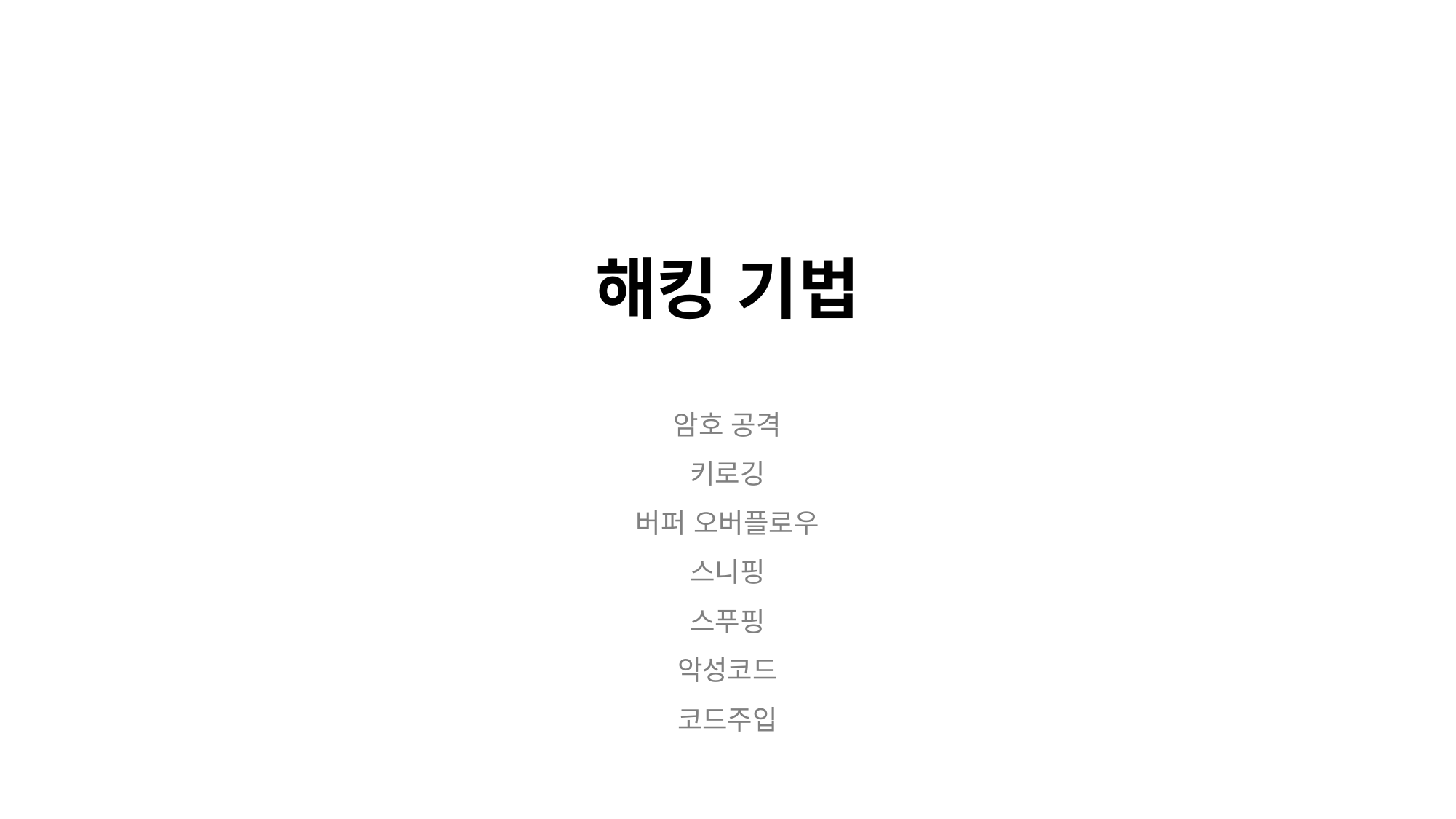

해킹 기법
암호 공격
키로깅
버퍼 오버플로우
스니핑
스푸핑
악성코드
코드주입